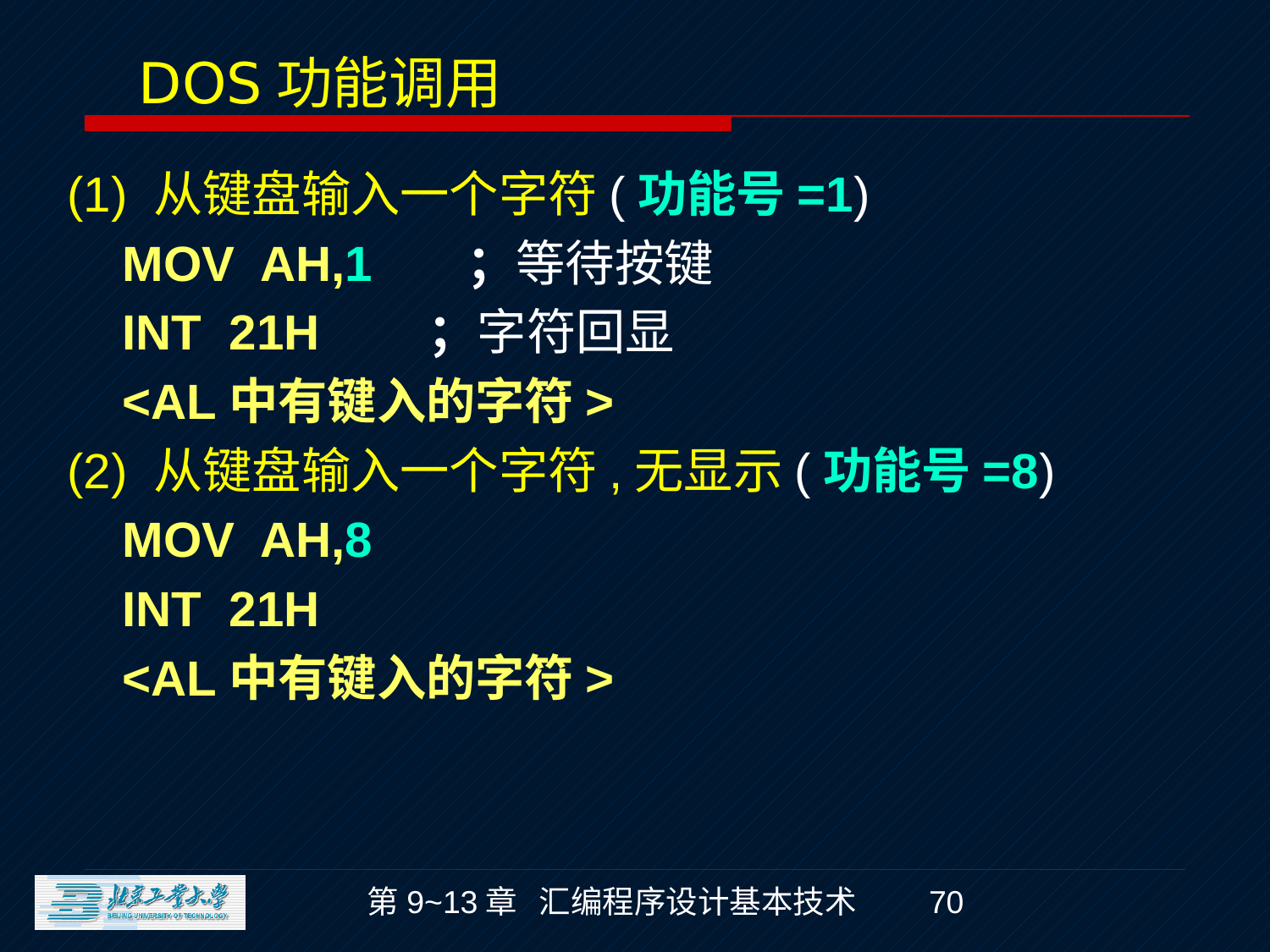

# DOS功能调用
(1) 从键盘输入一个字符(功能号=1)
    MOV  AH,1      ；等待按键
    INT  21H       ；字符回显
    <AL中有键入的字符>
(2) 从键盘输入一个字符,无显示(功能号=8)
    MOV  AH,8
    INT  21H
    <AL中有键入的字符>